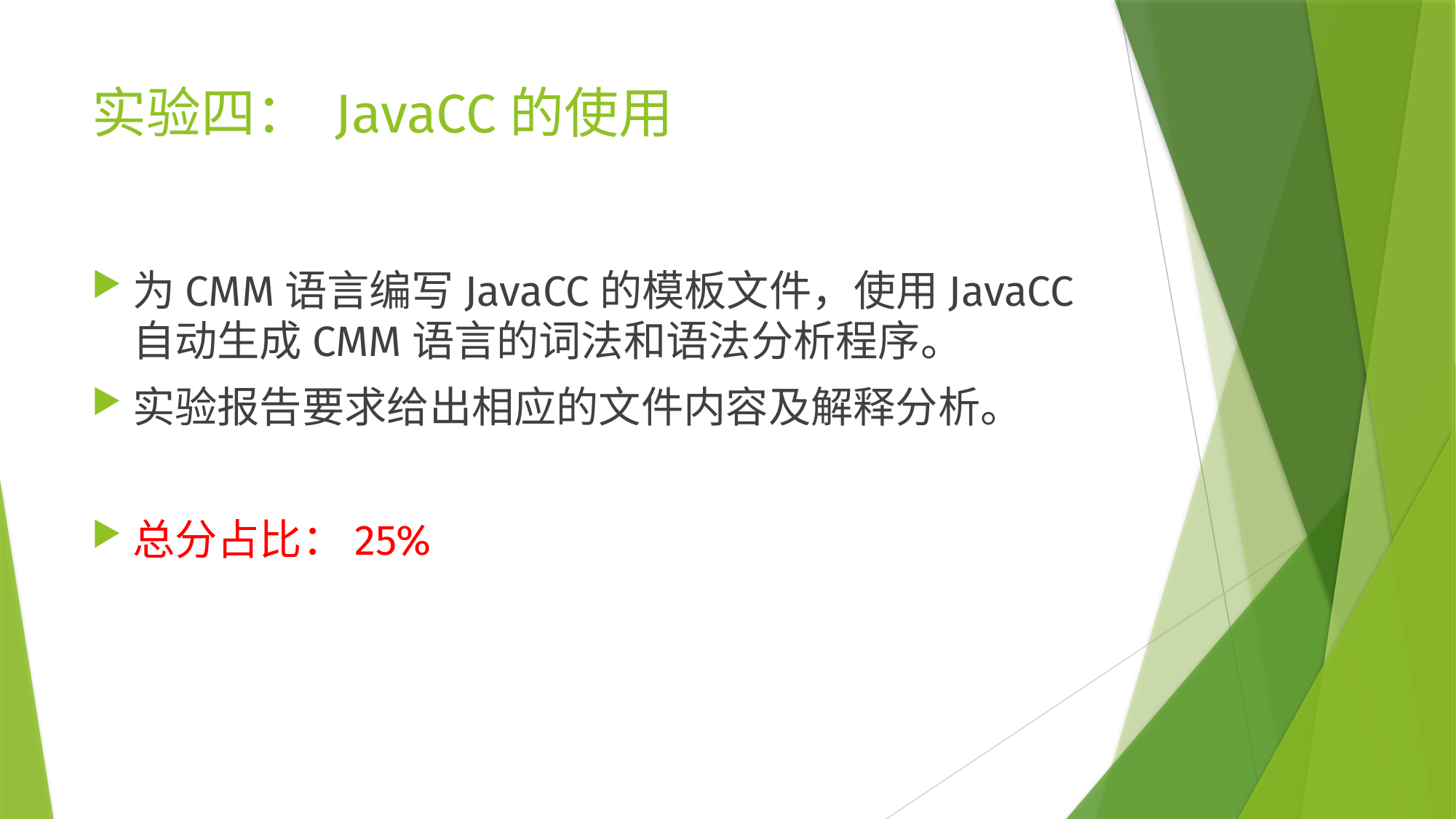

# 实验四： JavaCC的使用
为CMM语言编写JavaCC的模板文件，使用JavaCC自动生成CMM语言的词法和语法分析程序。
实验报告要求给出相应的文件内容及解释分析。

总分占比：25%